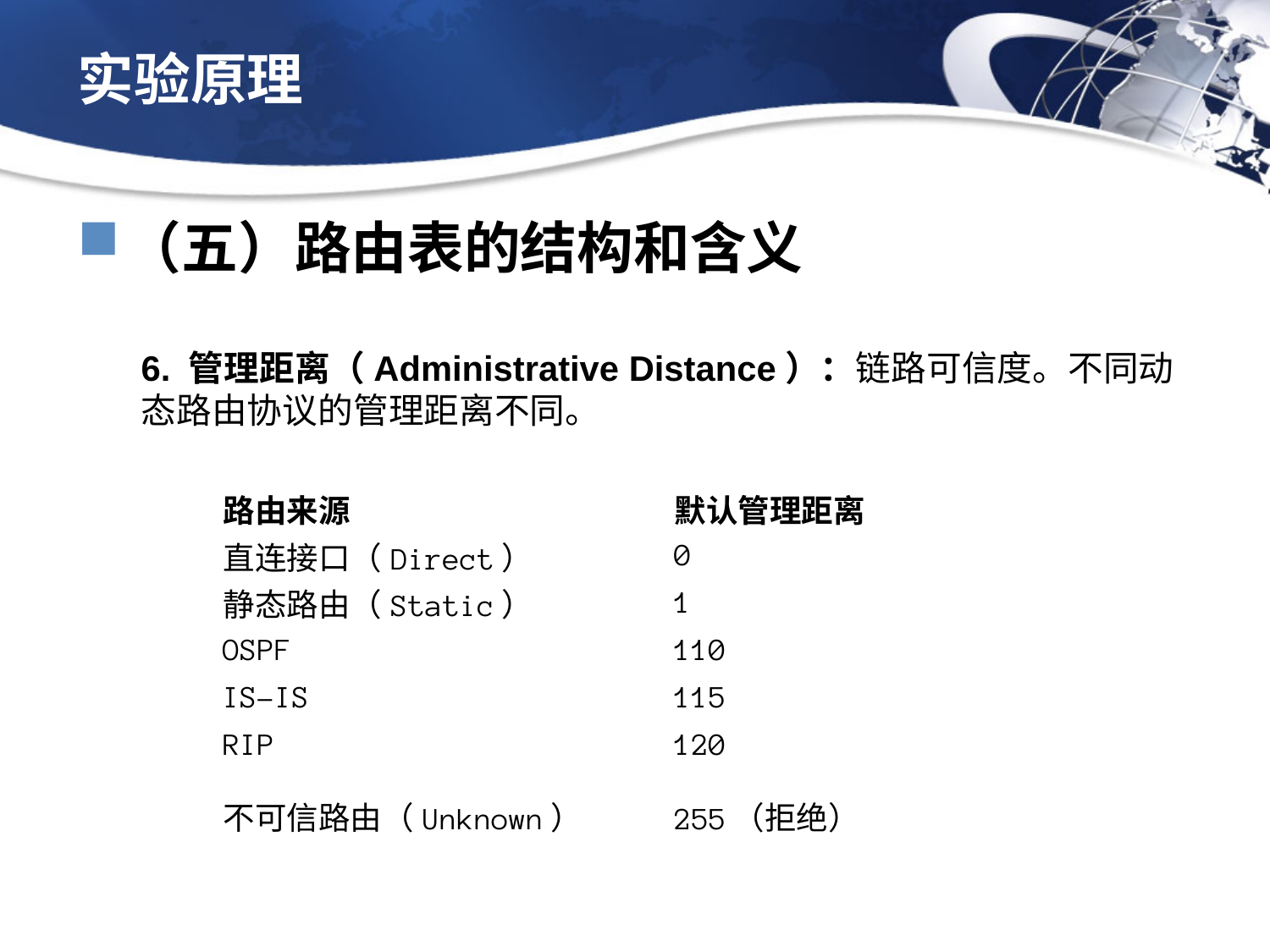

# 实验原理
（五）路由表的结构和含义

6. 管理距离（Administrative Distance）：链路可信度。不同动态路由协议的管理距离不同。

| 路由来源 | 默认管理距离 |
| --- | --- |
| 直连接口（Direct） | 0 |
| 静态路由（Static） | 1 |
| OSPF | 110 |
| IS-IS | 115 |
| RIP | 120 |
| 不可信路由（Unknown） | 255（拒绝） |